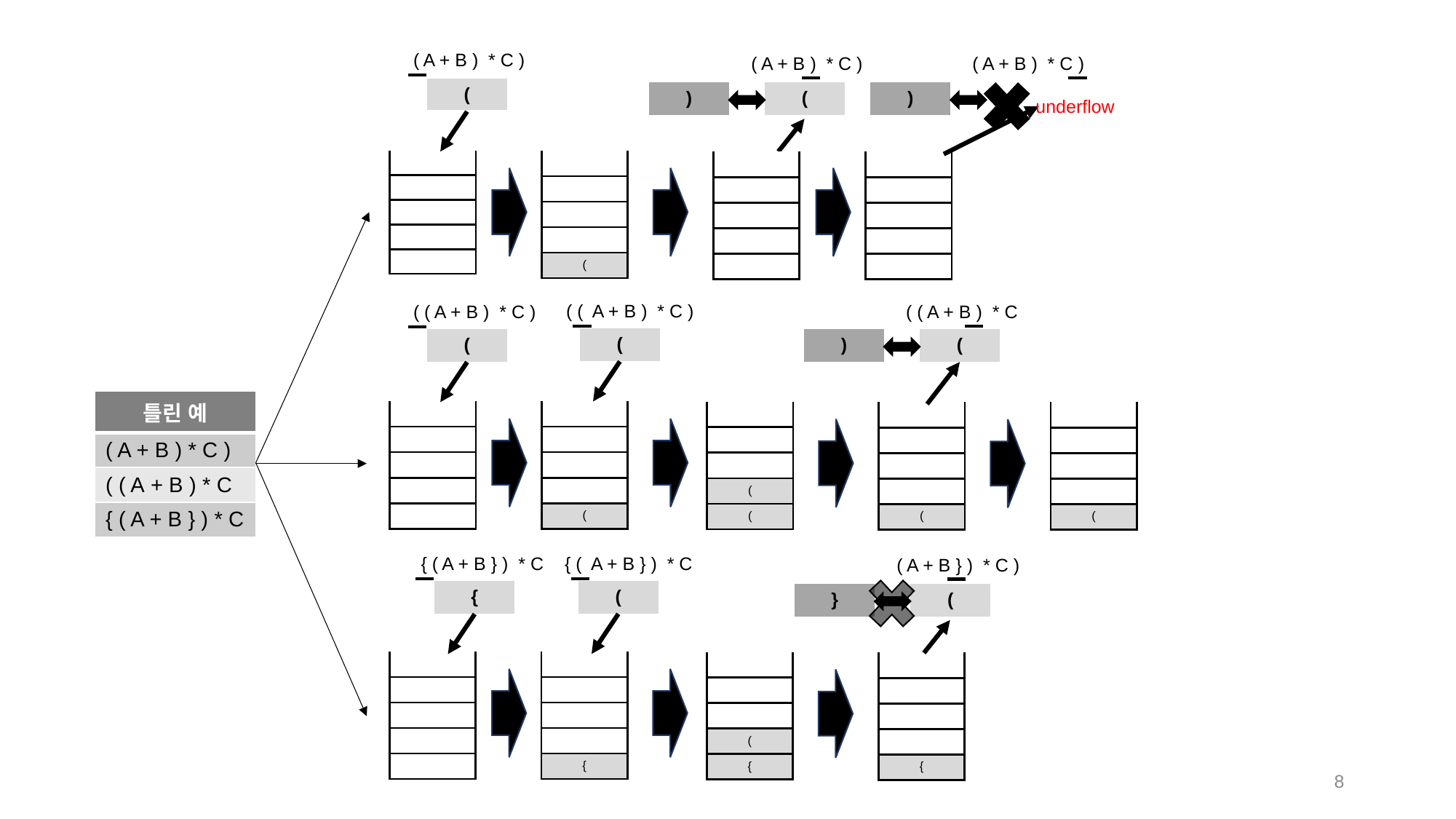

( A + B )  * C )
( A + B )  * C )
( A + B )  * C )

| ( |
| --- |
| ) |
| --- |
| ( |
| --- |
| ) |
| --- |
underflow

|  |
| --- |
|  |
|  |
|  |
| ( |
|  |
| --- |
|  |
|  |
|  |
|  |
|  |
| --- |
|  |
|  |
|  |
|  |
|  |
| --- |
|  |
|  |
|  |
|  |

( (  A + B )  * C )
( ( A + B )  * C )
( ( A + B )  * C
| ( |
| --- |
| ( |
| --- |
| ) |
| --- |
| ( |
| --- |

| 틀린 예 |
| --- |
| ( A + B ) \* C ) |
| ( ( A + B ) \* C |
| { ( A + B } ) \* C |
|  |
| --- |
|  |
|  |
|  |
| ( |
|  |
| --- |
|  |
|  |
|  |
|  |
|  |
| --- |
|  |
|  |
| ( |
| ( |
|  |
| --- |
|  |
|  |
|  |
| ( |
|  |
| --- |
|  |
|  |
|  |
| ( |

{ (  A + B } )  * C
{ ( A + B } )  * C
( A + B } )  * C )

| ( |
| --- |
| { |
| --- |
| } |
| --- |
| ( |
| --- |

|  |
| --- |
|  |
|  |
|  |
| { |
|  |
| --- |
|  |
|  |
|  |
|  |
|  |
| --- |
|  |
|  |
| ( |
| { |
|  |
| --- |
|  |
|  |
|  |
| { |

8